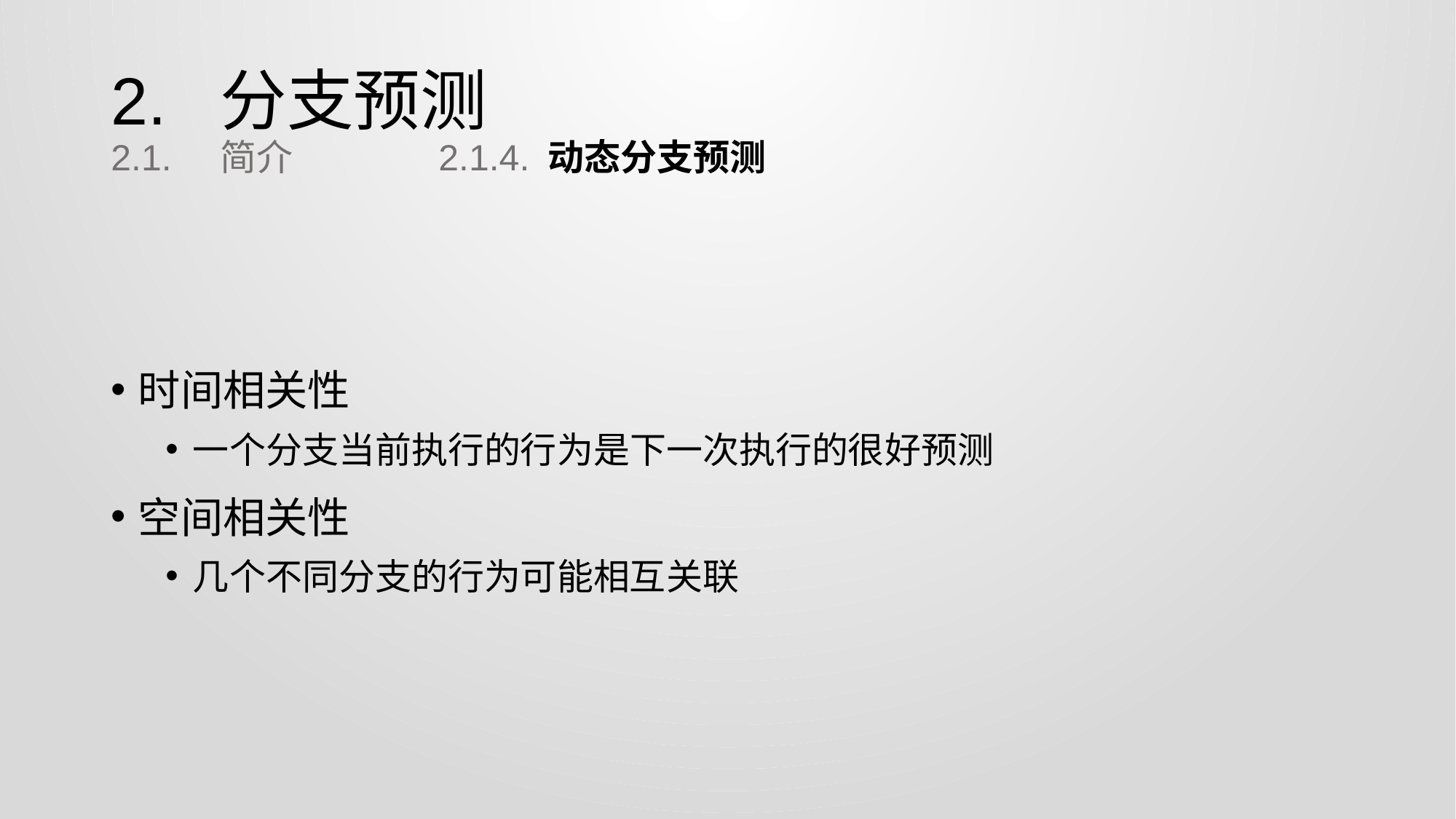

# 2.	分支预测 2.1.	简介		2.1.4.	动态分支预测
时间相关性
一个分支当前执行的行为是下一次执行的很好预测
空间相关性
几个不同分支的行为可能相互关联